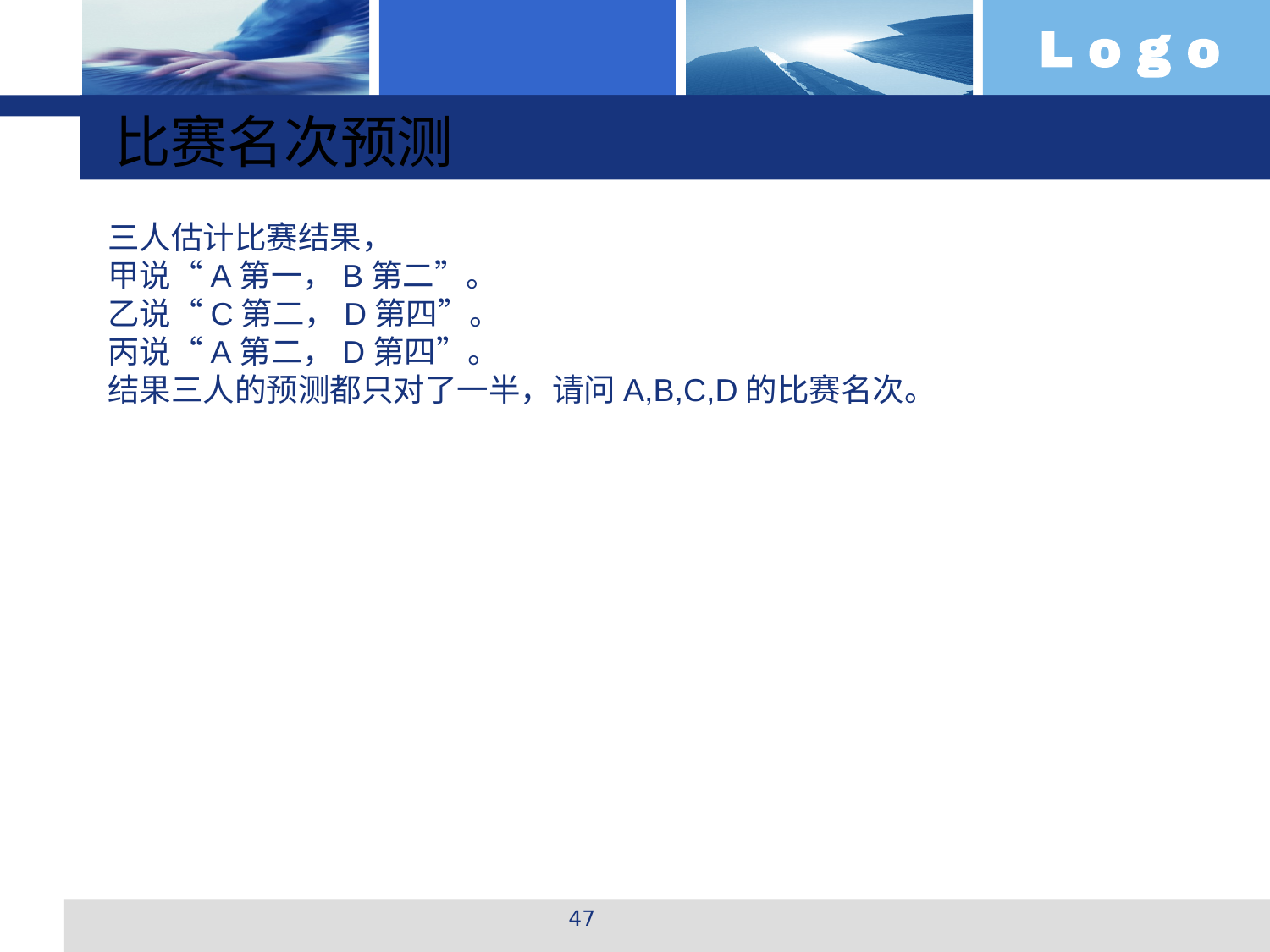

比赛名次预测
三人估计比赛结果，
甲说“A第一，B第二”。
乙说“C第二，D第四”。
丙说“A第二，D第四”。
结果三人的预测都只对了一半，请问A,B,C,D的比赛名次。
47